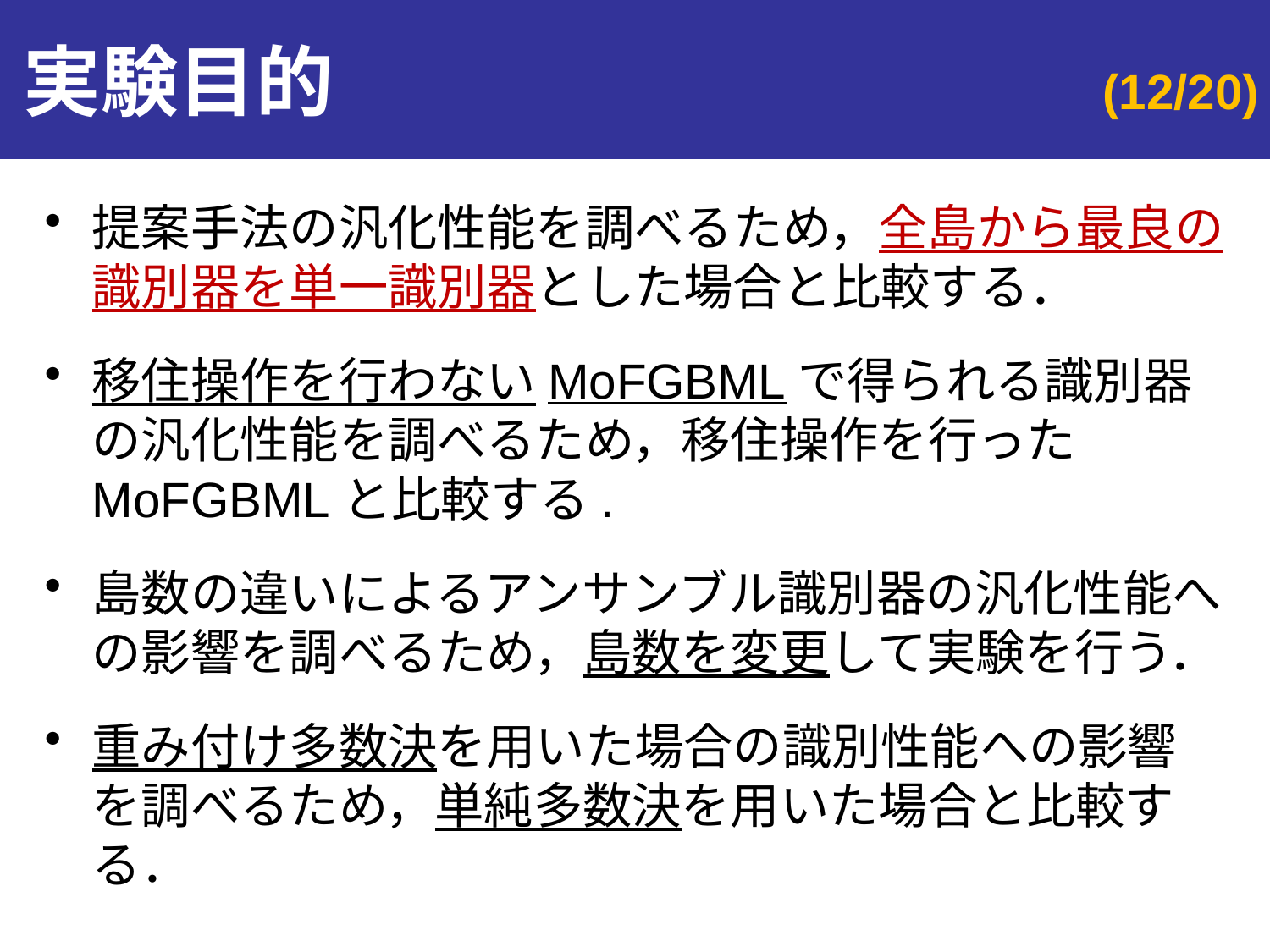

# 実験目的
提案手法の汎化性能を調べるため，全島から最良の識別器を単一識別器とした場合と比較する．
移住操作を行わないMoFGBMLで得られる識別器の汎化性能を調べるため，移住操作を行ったMoFGBMLと比較する.
島数の違いによるアンサンブル識別器の汎化性能への影響を調べるため，島数を変更して実験を行う．
重み付け多数決を用いた場合の識別性能への影響を調べるため，単純多数決を用いた場合と比較する．